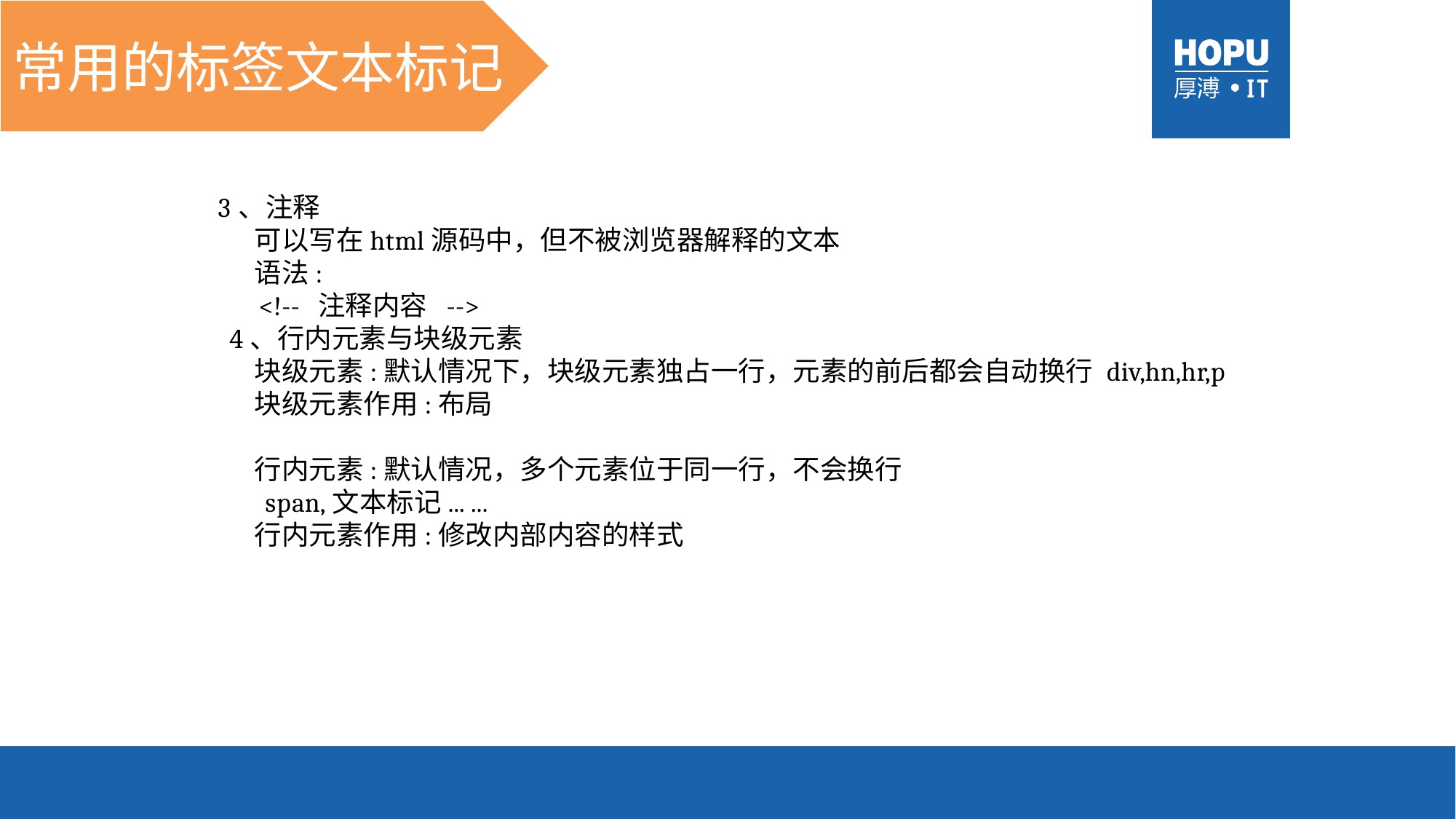

常用的标签文本标记
 3、注释
      可以写在html源码中，但不被浏览器解释的文本
      语法:
        <!--  注释内容  -->
   4、行内元素与块级元素
      块级元素:默认情况下，块级元素独占一行，元素的前后都会自动换行 div,hn,hr,p
      块级元素作用:布局

      行内元素:默认情况，多个元素位于同一行，不会换行
         span,文本标记... ...
      行内元素作用:修改内部内容的样式